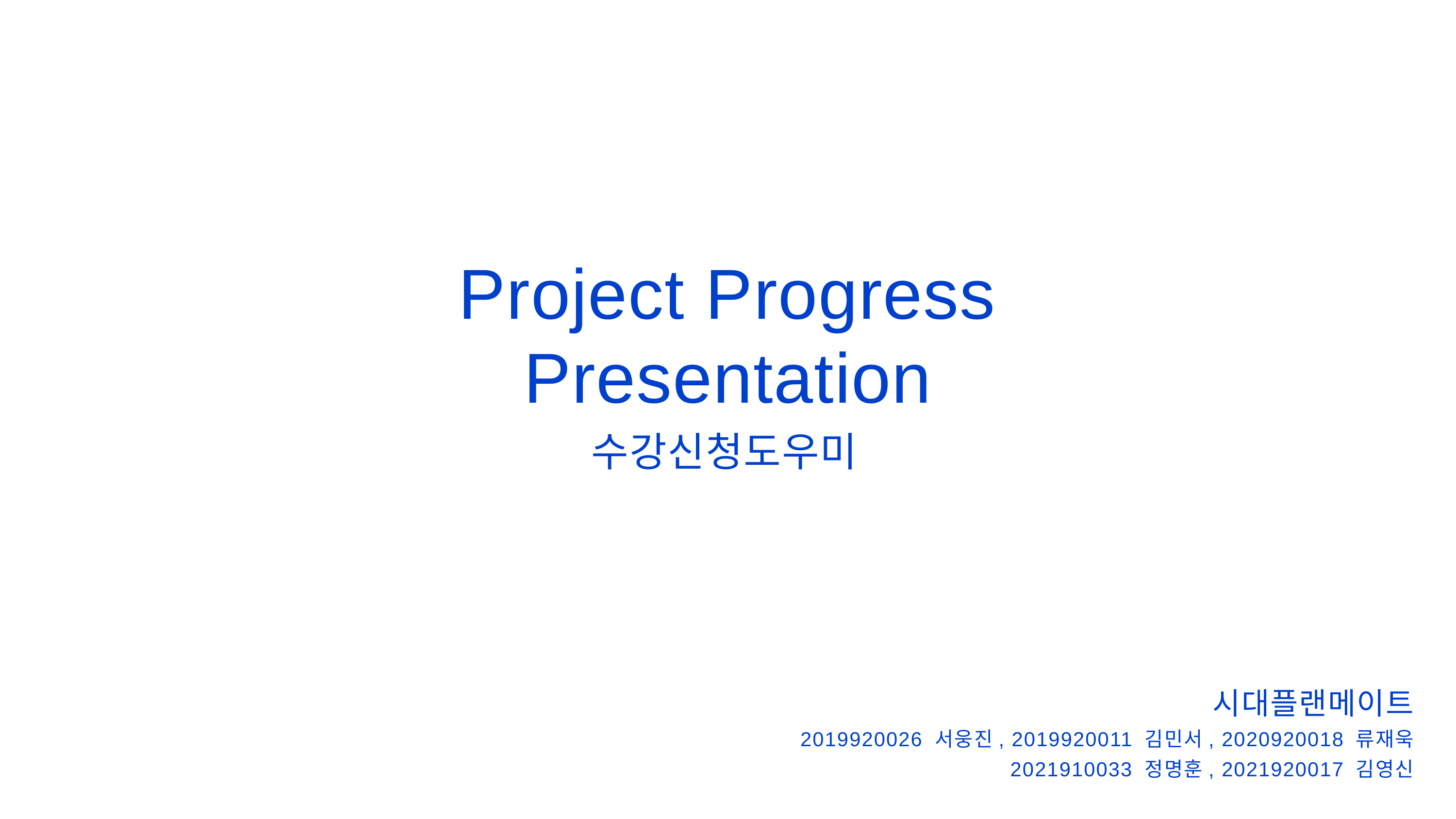

Project Progress Presentation
수강신청도우미
시대플랜메이트
2019920026 서웅진, 2019920011 김민서, 2020920018 류재욱
2021910033 정명훈, 2021920017 김영신